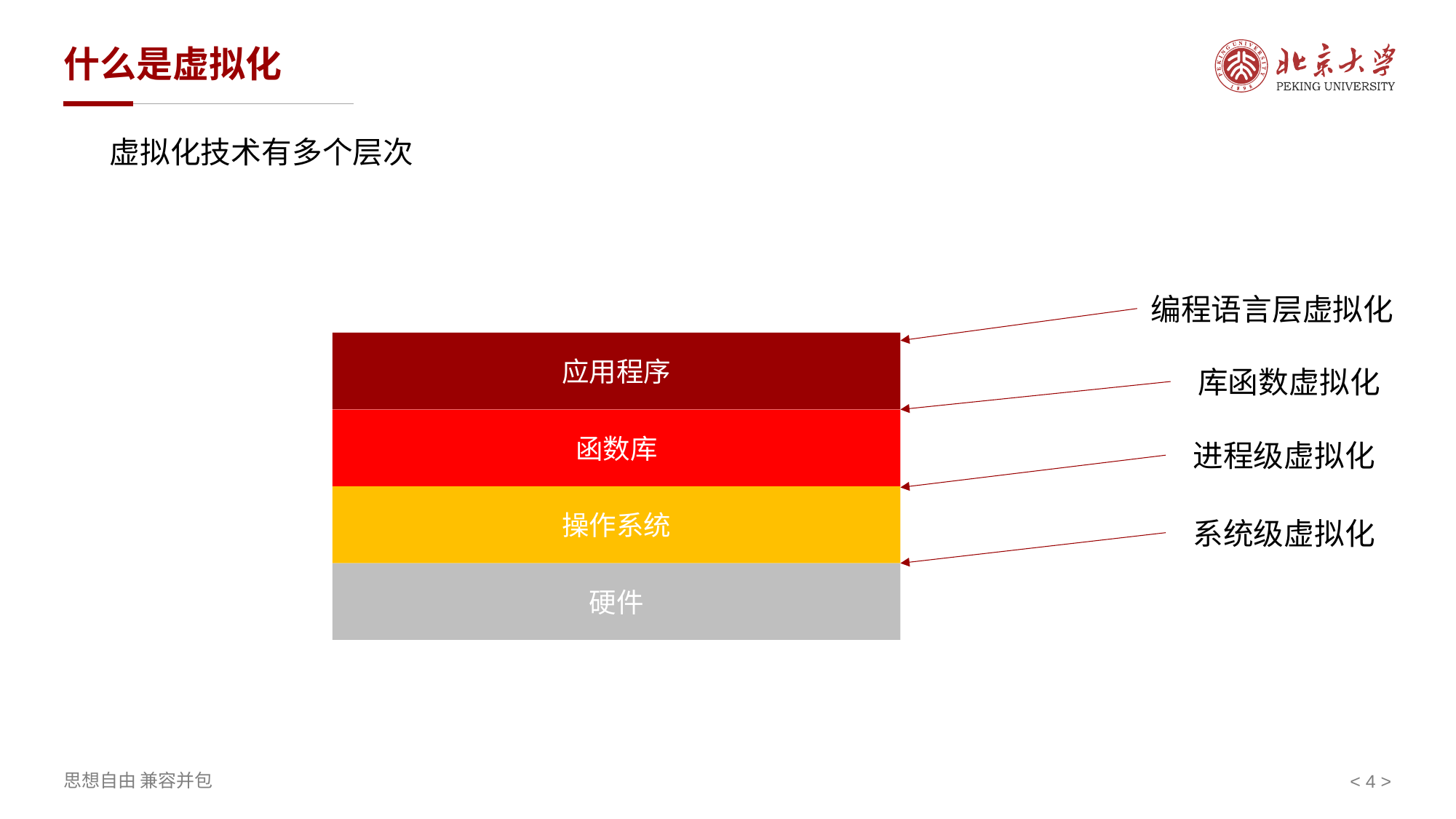

# 什么是虚拟化
虚拟化技术有多个层次
编程语言层虚拟化
应用程序
库函数虚拟化
函数库
进程级虚拟化
操作系统
系统级虚拟化
硬件
< 4 >